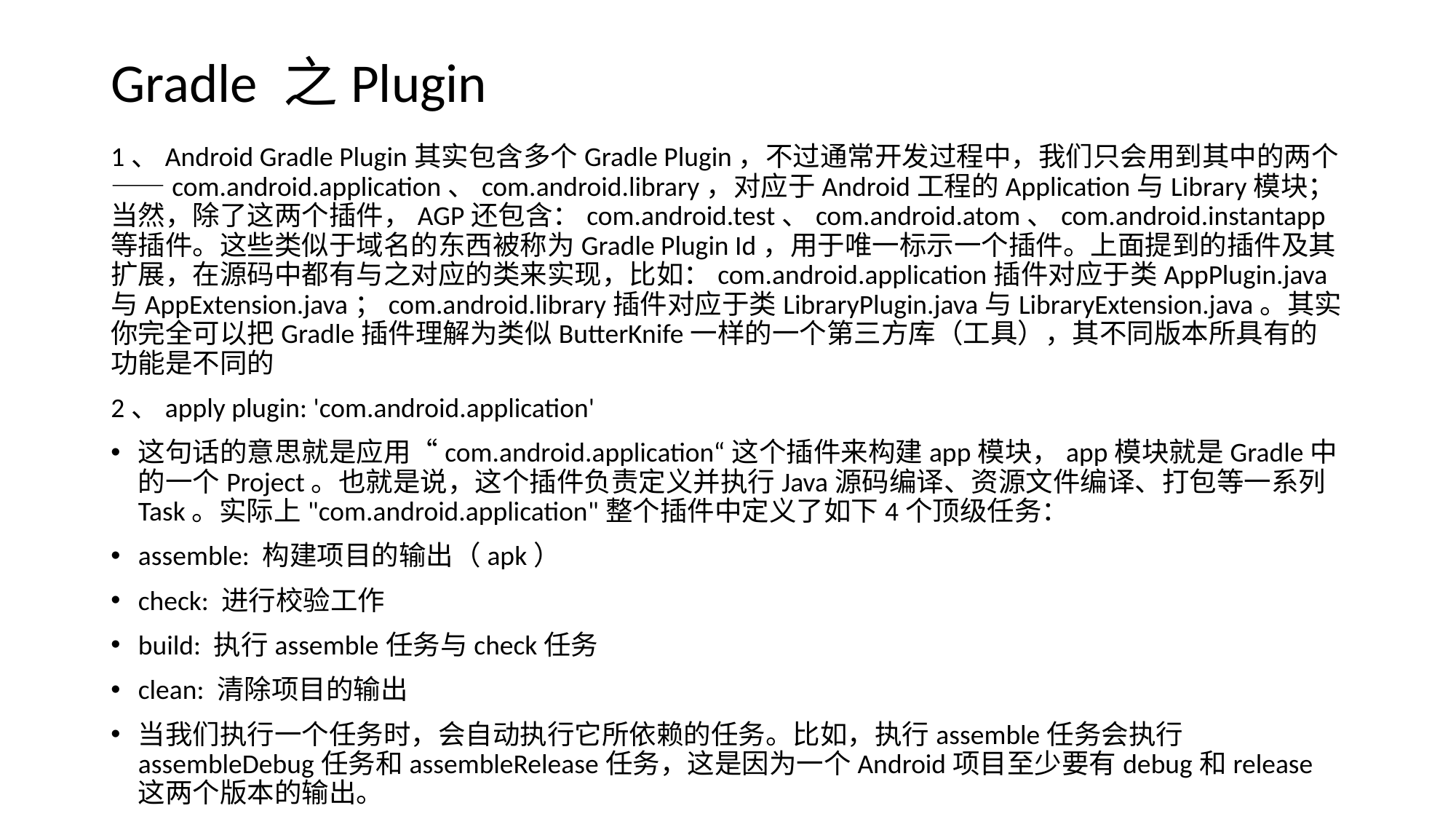

# Gradle 之Plugin
1、Android Gradle Plugin其实包含多个Gradle Plugin，不过通常开发过程中，我们只会用到其中的两个——com.android.application、com.android.library，对应于Android工程的Application与Library模块；当然，除了这两个插件，AGP还包含：com.android.test、com.android.atom、com.android.instantapp等插件。这些类似于域名的东西被称为Gradle Plugin Id，用于唯一标示一个插件。上面提到的插件及其扩展，在源码中都有与之对应的类来实现，比如：com.android.application插件对应于类AppPlugin.java与AppExtension.java；com.android.library插件对应于类LibraryPlugin.java与LibraryExtension.java。其实你完全可以把Gradle插件理解为类似ButterKnife一样的一个第三方库（工具），其不同版本所具有的功能是不同的
2、apply plugin: 'com.android.application'
这句话的意思就是应用“com.android.application“这个插件来构建app模块，app模块就是Gradle中的一个Project。也就是说，这个插件负责定义并执行Java源码编译、资源文件编译、打包等一系列Task。实际上"com.android.application"整个插件中定义了如下4个顶级任务：
assemble: 构建项目的输出（apk）
check: 进行校验工作
build: 执行assemble任务与check任务
clean: 清除项目的输出
当我们执行一个任务时，会自动执行它所依赖的任务。比如，执行assemble任务会执行assembleDebug任务和assembleRelease任务，这是因为一个Android项目至少要有debug和release这两个版本的输出。